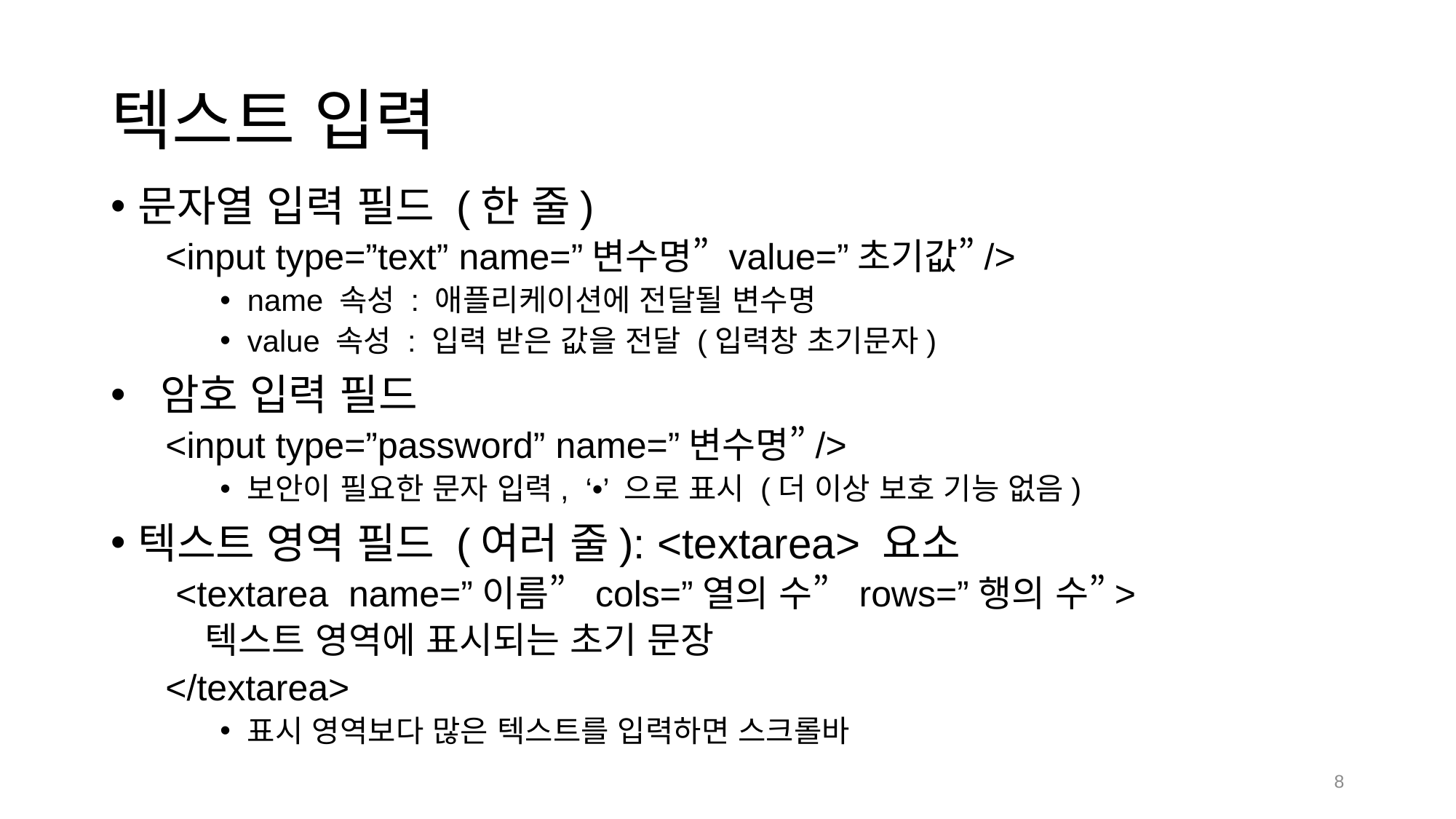

# 텍스트 입력
문자열 입력 필드 (한 줄)
<input type=”text” name=”변수명” value=”초기값”/>
name 속성 : 애플리케이션에 전달될 변수명
value 속성 : 입력 받은 값을 전달 (입력창 초기문자)
 암호 입력 필드
<input type=”password” name=”변수명”/>
보안이 필요한 문자 입력,  ‘•’ 으로 표시 (더 이상 보호 기능 없음)
텍스트 영역 필드 (여러 줄): <textarea> 요소
 <textarea  name=”이름”  cols=”열의 수”  rows=”행의 수”>
   텍스트 영역에 표시되는 초기 문장
</textarea>
표시 영역보다 많은 텍스트를 입력하면 스크롤바
8